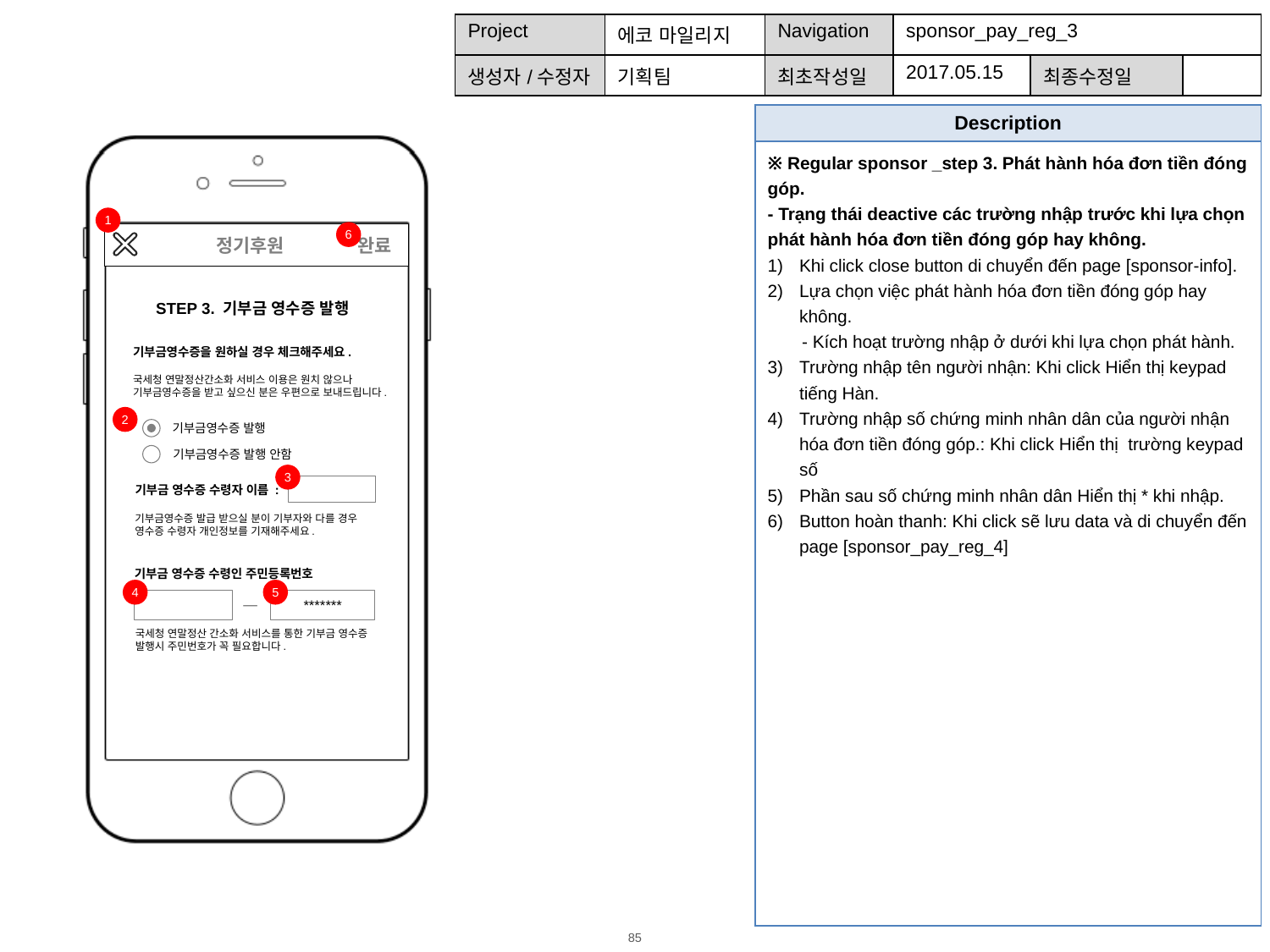

| Project | 에코 마일리지 | Navigation | sponsor\_pay\_reg\_3 |  |  |
| --- | --- | --- | --- | --- | --- |
| 생성자/수정자 | 기획팀 | 최초작성일 | 2017.05.15 | 최종수정일 |  |
| Description |
| --- |
| ※ Regular sponsor \_step 3. Phát hành hóa đơn tiền đóng góp. - Trạng thái deactive các trường nhập trước khi lựa chọn phát hành hóa đơn tiền đóng góp hay không. Khi click close button di chuyển đến page [sponsor-info]. Lựa chọn việc phát hành hóa đơn tiền đóng góp hay không. - Kích hoạt trường nhập ở dưới khi lựa chọn phát hành. Trường nhập tên người nhận: Khi click Hiển thị keypad tiếng Hàn. Trường nhập số chứng minh nhân dân của người nhận hóa đơn tiền đóng góp.: Khi click Hiển thị trường keypad số Phần sau số chứng minh nhân dân Hiển thị \* khi nhập. Button hoàn thanh: Khi click sẽ lưu data và di chuyển đến page [sponsor\_pay\_reg\_4] |
1
6
                   정기후원
완료

STEP 3. 기부금 영수증 발행
기부금영수증을 원하실 경우 체크해주세요.

국세청 연말정산간소화 서비스 이용은 원치 않으나
기부금영수증을 받고 싶으신 분은 우편으로 보내드립니다.
2
기부금영수증 발행

기부금영수증 발행 안함

3
기부금 영수증 수령자 이름 :

기부금영수증 발급 받으실 분이 기부자와 다를 경우
영수증 수령자 개인정보를 기재해주세요.
기부금 영수증 수령인 주민등록번호
4
5
―

*******
국세청 연말정산 간소화 서비스를 통한 기부금 영수증 발행시 주민번호가 꼭 필요합니다.